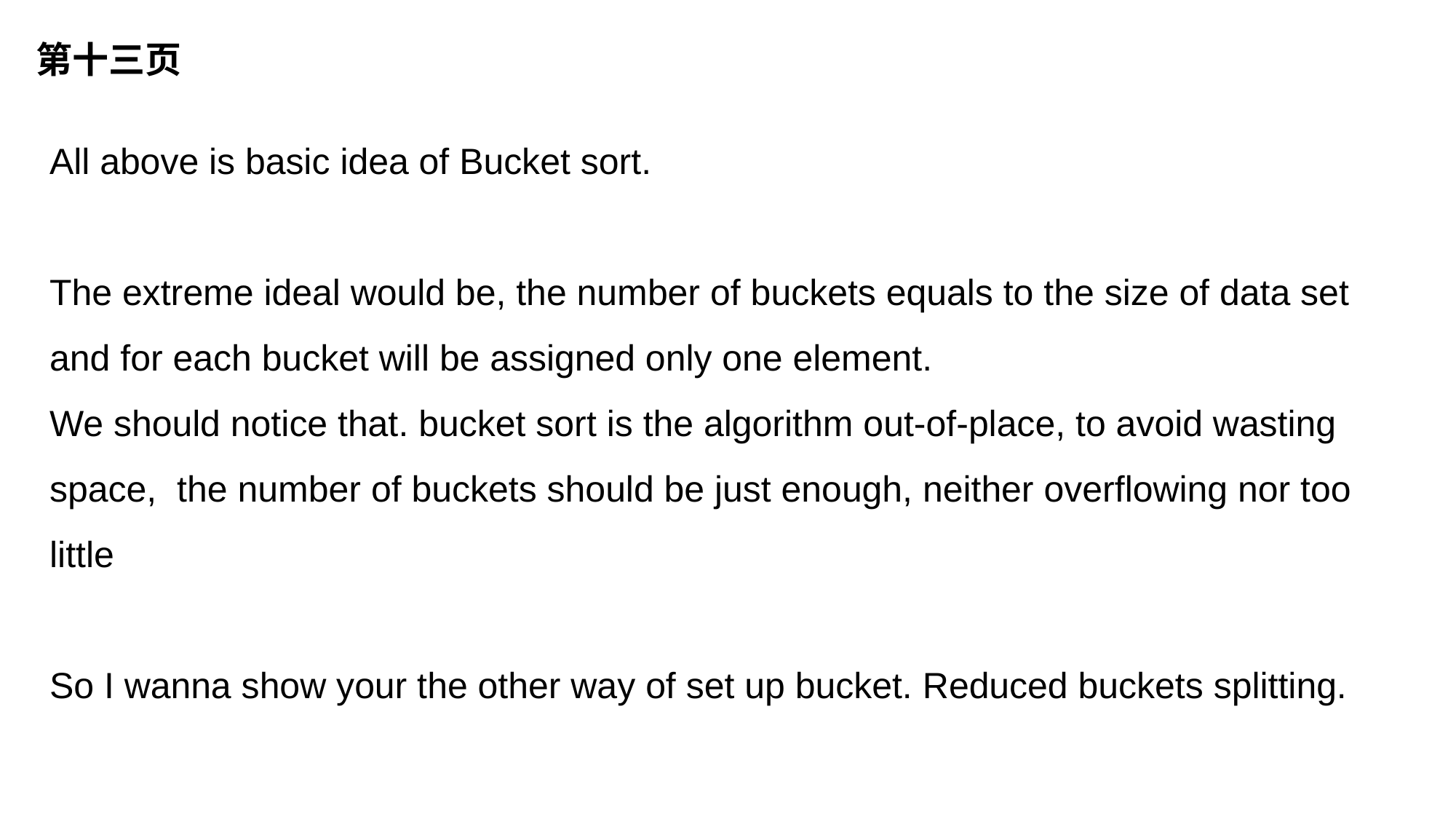

第十三页
All above is basic idea of Bucket sort.

The extreme ideal would be, the number of buckets equals to the size of data set
and for each bucket will be assigned only one element.
We should notice that. bucket sort is the algorithm out-of-place, to avoid wasting space,  the number of buckets should be just enough, neither overflowing nor too little

So I wanna show your the other way of set up bucket. Reduced buckets splitting.